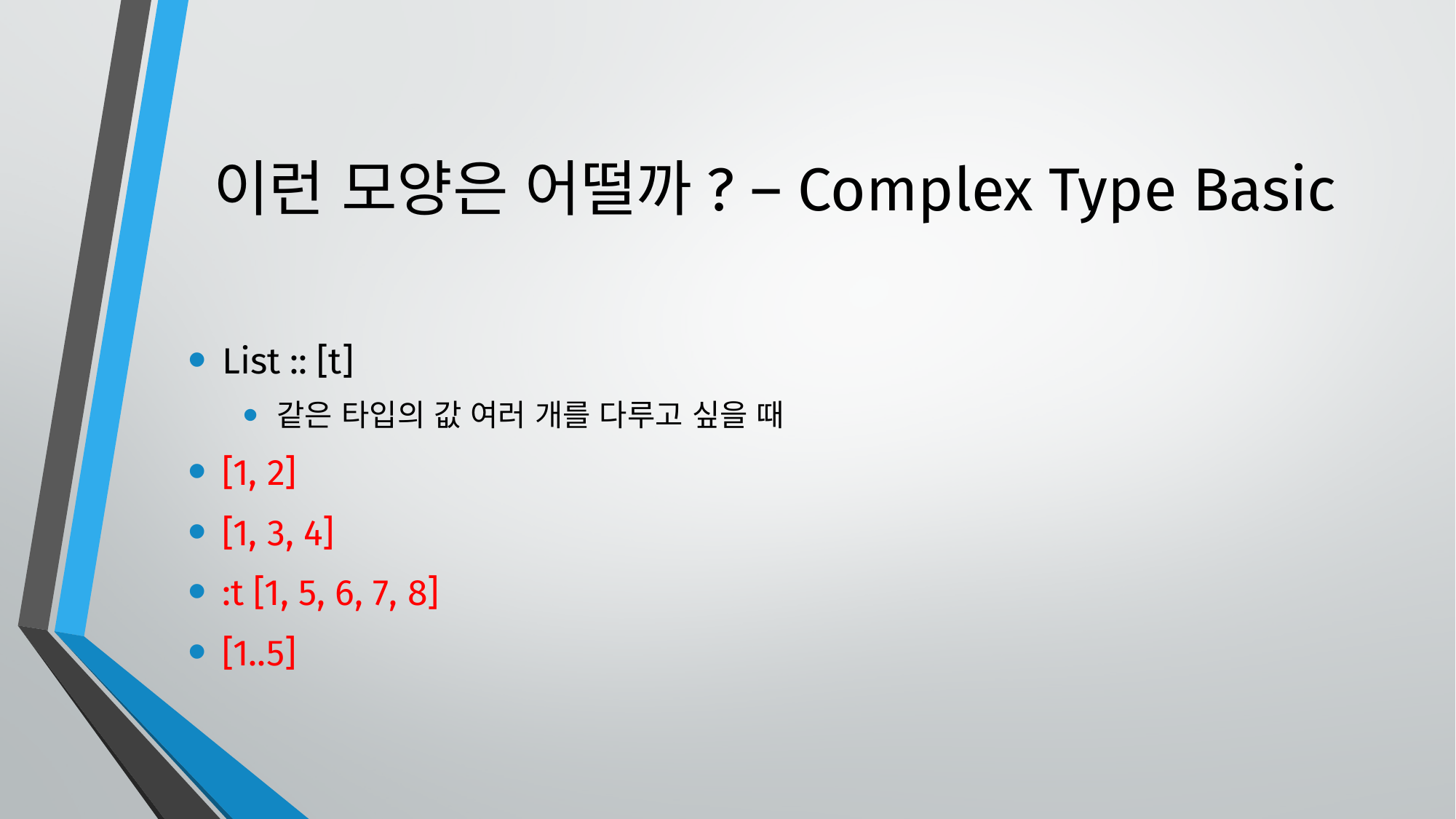

# 이런 모양은 어떨까? – Complex Type Basic
List :: [t]
같은 타입의 값 여러 개를 다루고 싶을 때
[1, 2]
[1, 3, 4]
:t [1, 5, 6, 7, 8]
[1..5]